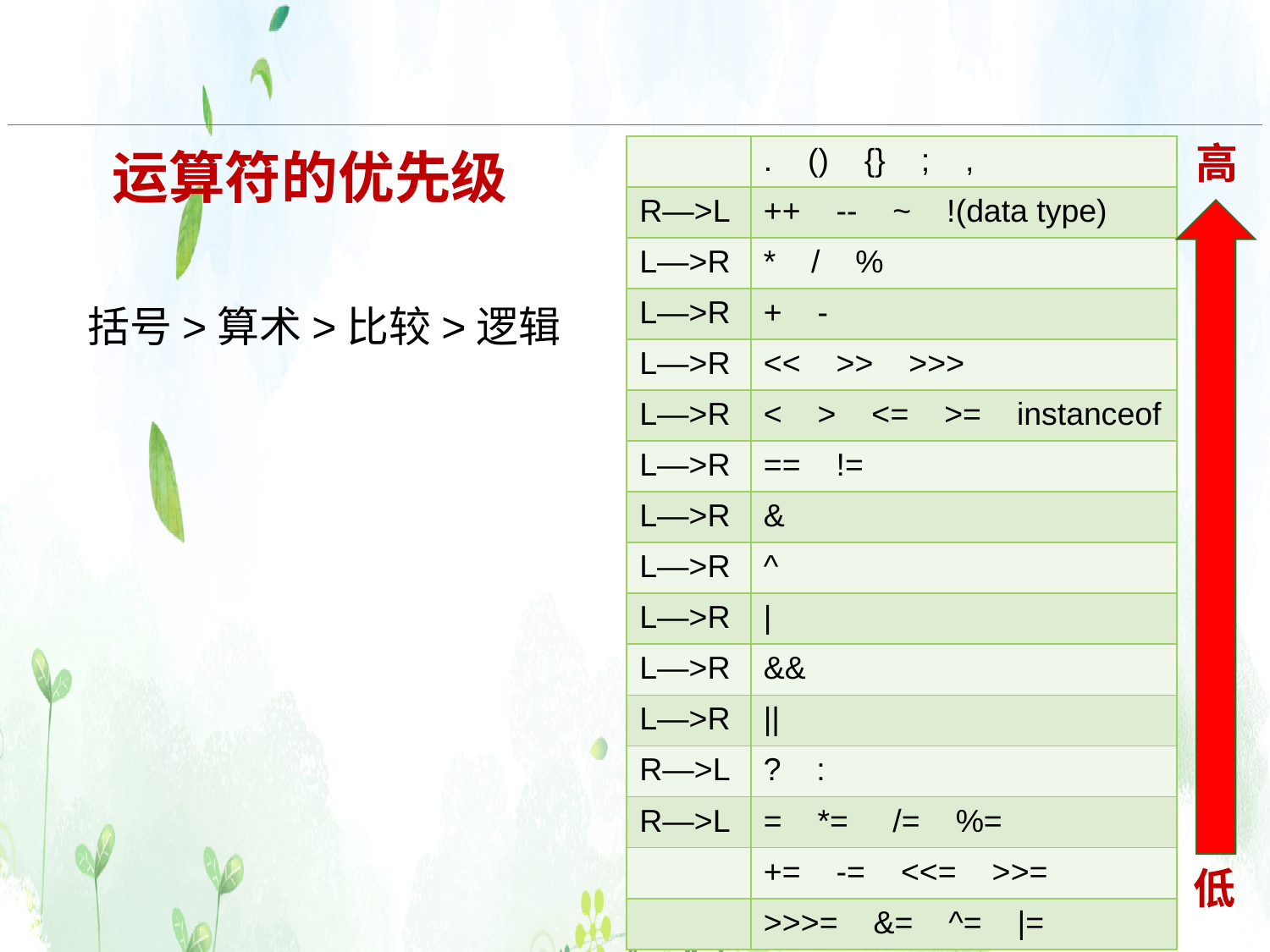

高
运算符的优先级
|  | . () {} ; , |
| --- | --- |
| R—>L | ++ -- ~ !(data type) |
| L—>R | \* / % |
| L—>R | + - |
| L—>R | << >> >>> |
| L—>R | < > <= >= instanceof |
| L—>R | == != |
| L—>R | & |
| L—>R | ^ |
| L—>R | | |
| L—>R | && |
| L—>R | || |
| R—>L | ? : |
| R—>L | = \*= /= %= |
|  | += -= <<= >>= |
|  | >>>= &= ^= |= |

括号>算术>比较>逻辑

低